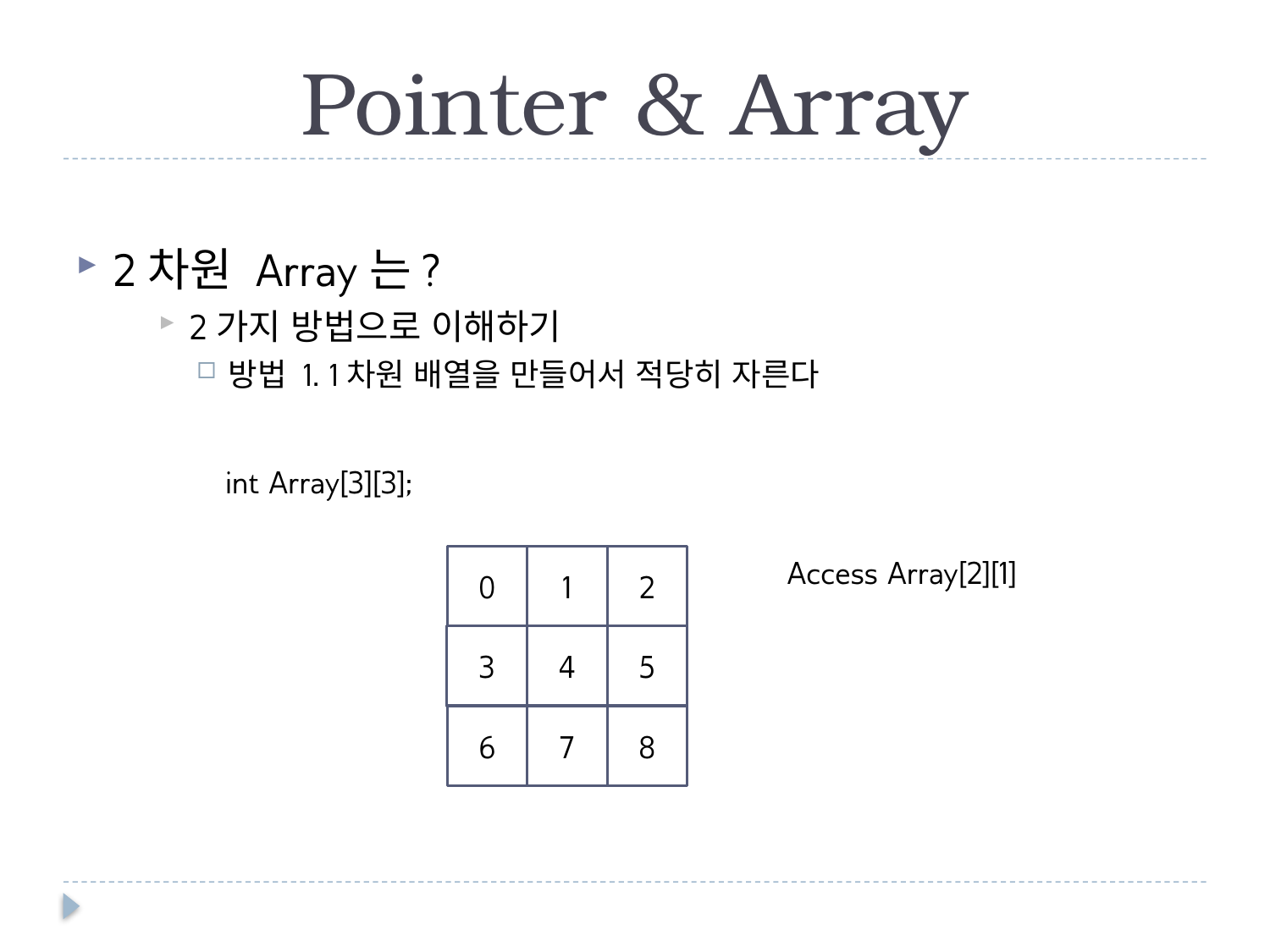

# Pointer & Array

2차원 Array는?
2가지 방법으로 이해하기
방법 1. 1차원 배열을 만들어서 적당히 자른다

   int Array[3][3];

                                                              Access Array[2][1]

0
1
2
3
4
5
6
7
8